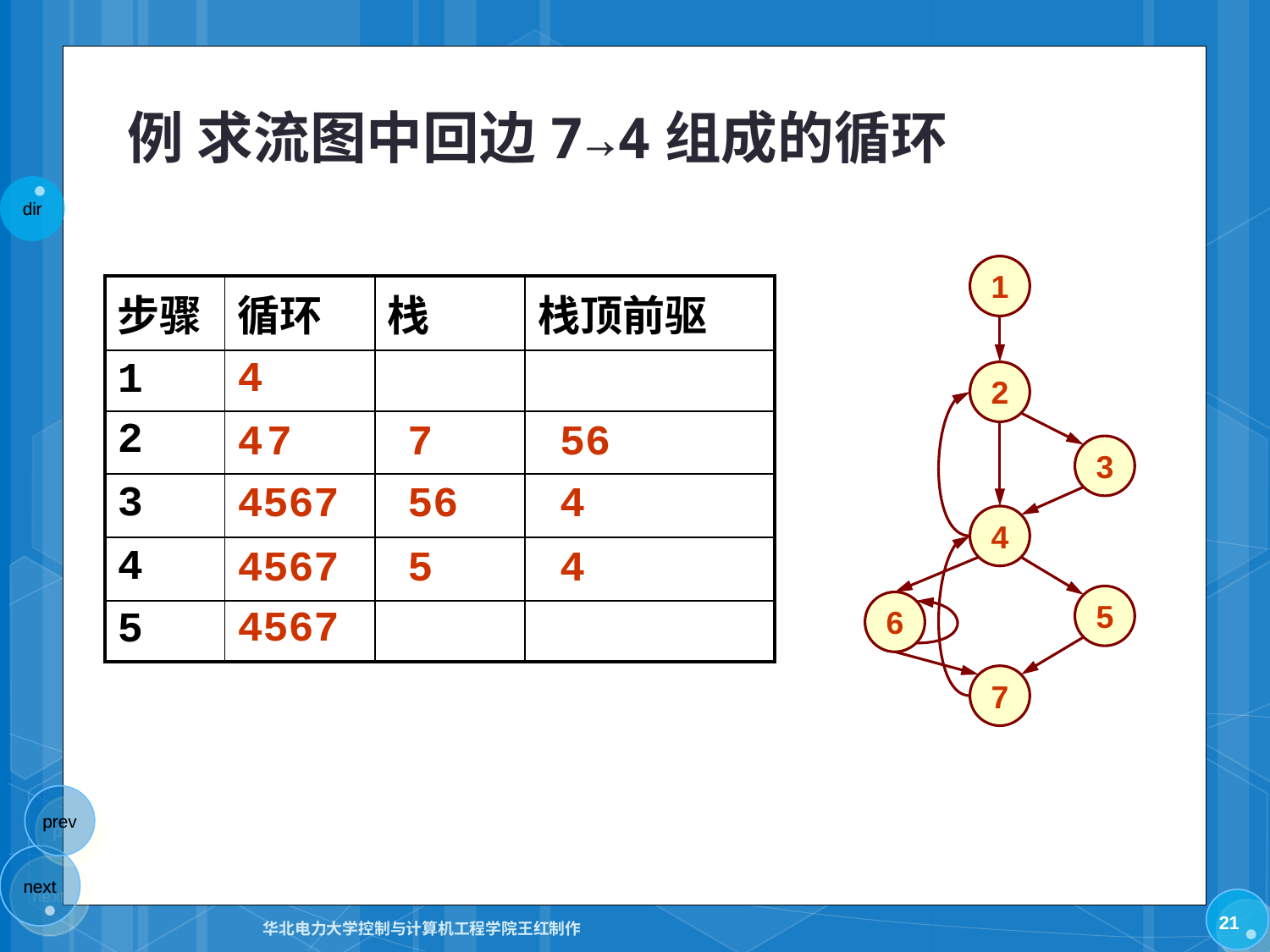

# 例 求流图中回边7→4组成的循环
1
| 步骤 | 循环 | 栈 | 栈顶前驱 |
| --- | --- | --- | --- |
| 1 |  |  |  |
| 2 |  |  |  |
| 3 |  |  |  |
| 4 |  |  |  |
| 5 |  |  |  |
4
2
4
7
7
56
3
4567
56
4
4
4567
5
4
5
6
4567
7
21
华北电力大学控制与计算机工程学院王红制作